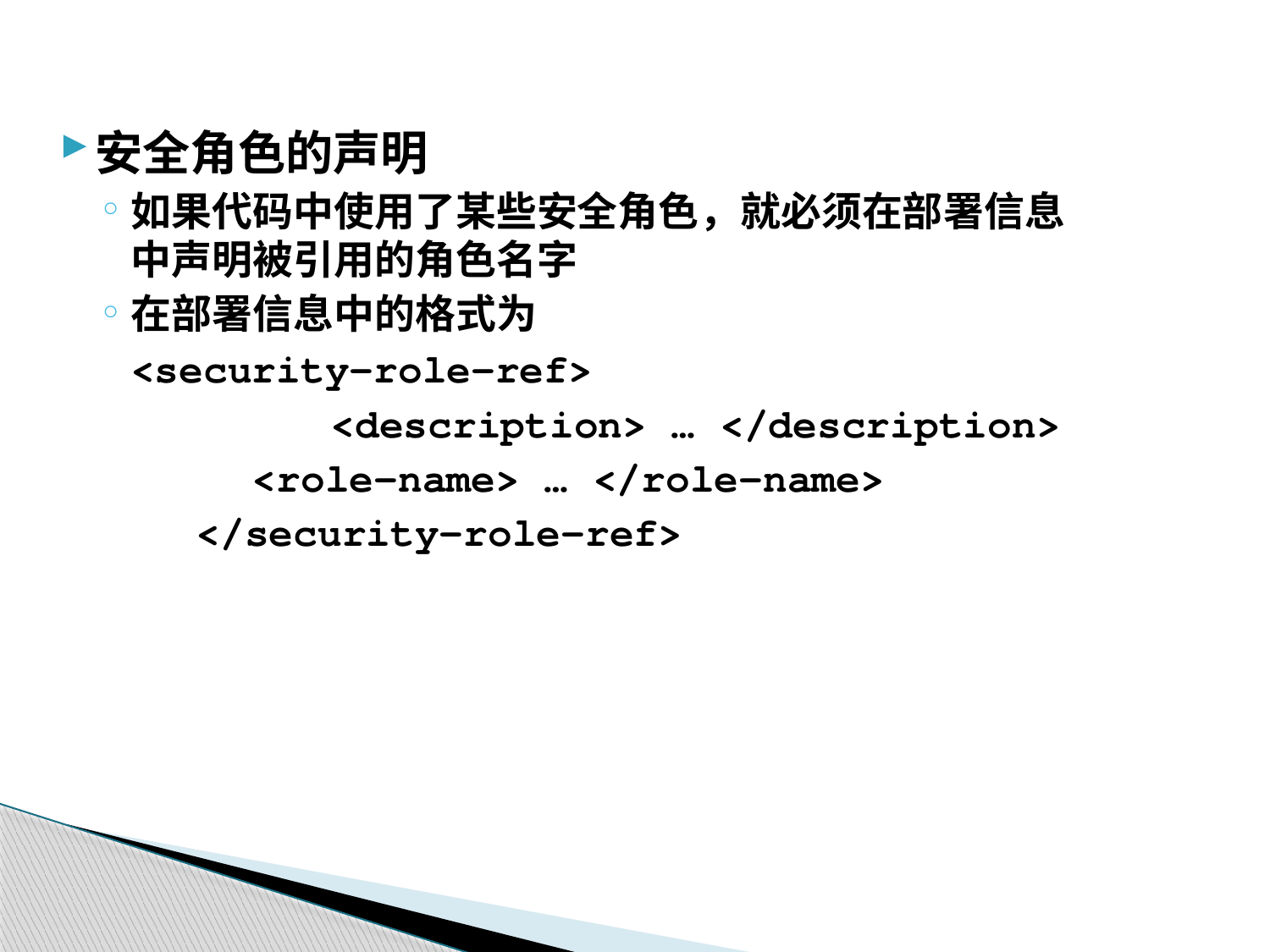

安全角色的声明
如果代码中使用了某些安全角色，就必须在部署信息中声明被引用的角色名字
在部署信息中的格式为
	<security-role-ref>
		   <description> … </description>
	     <role-name> … </role-name>
    </security-role-ref>